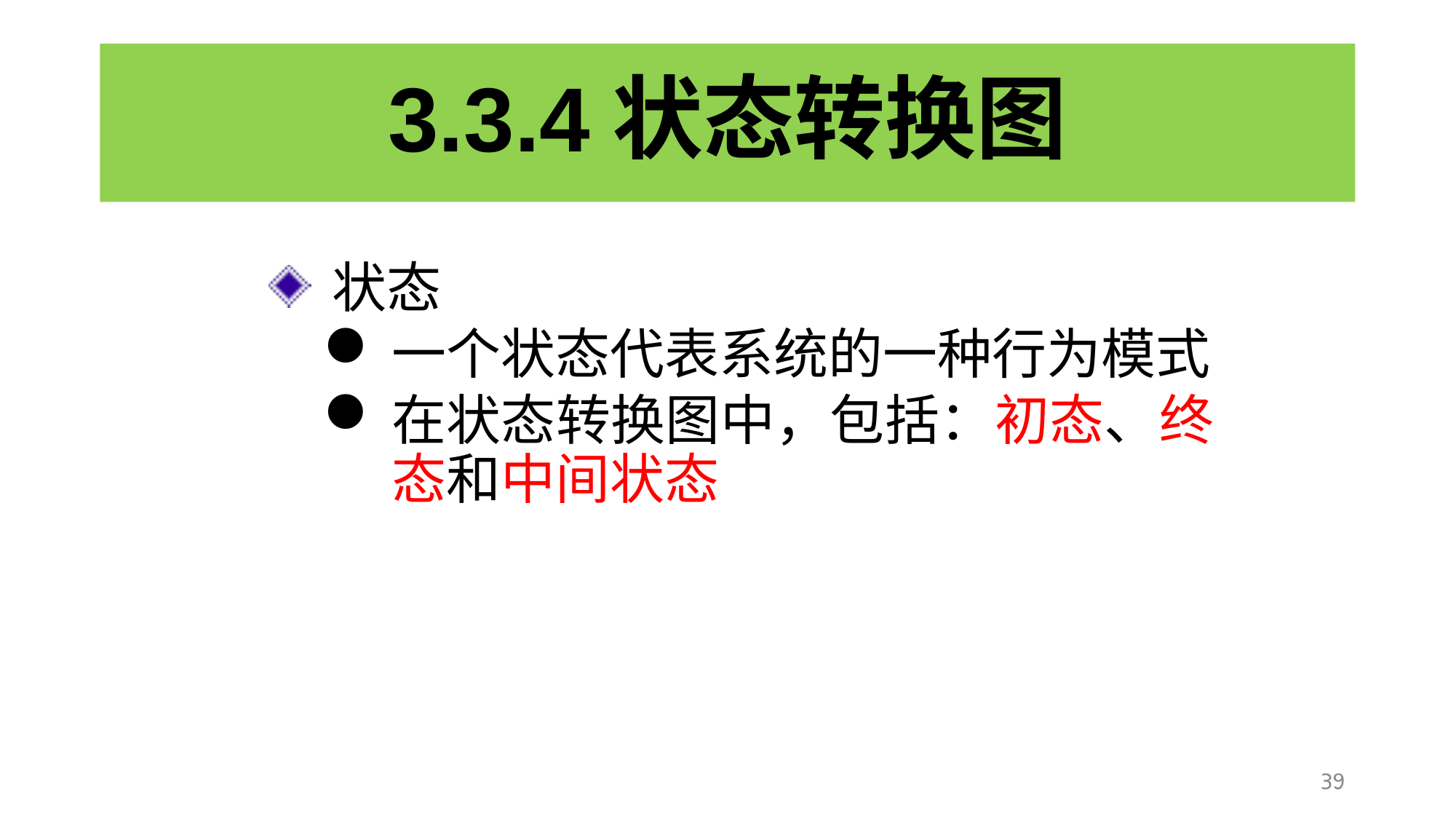

# 3.3.4状态转换图
状态
一个状态代表系统的一种行为模式
在状态转换图中，包括：初态、终态和中间状态

39